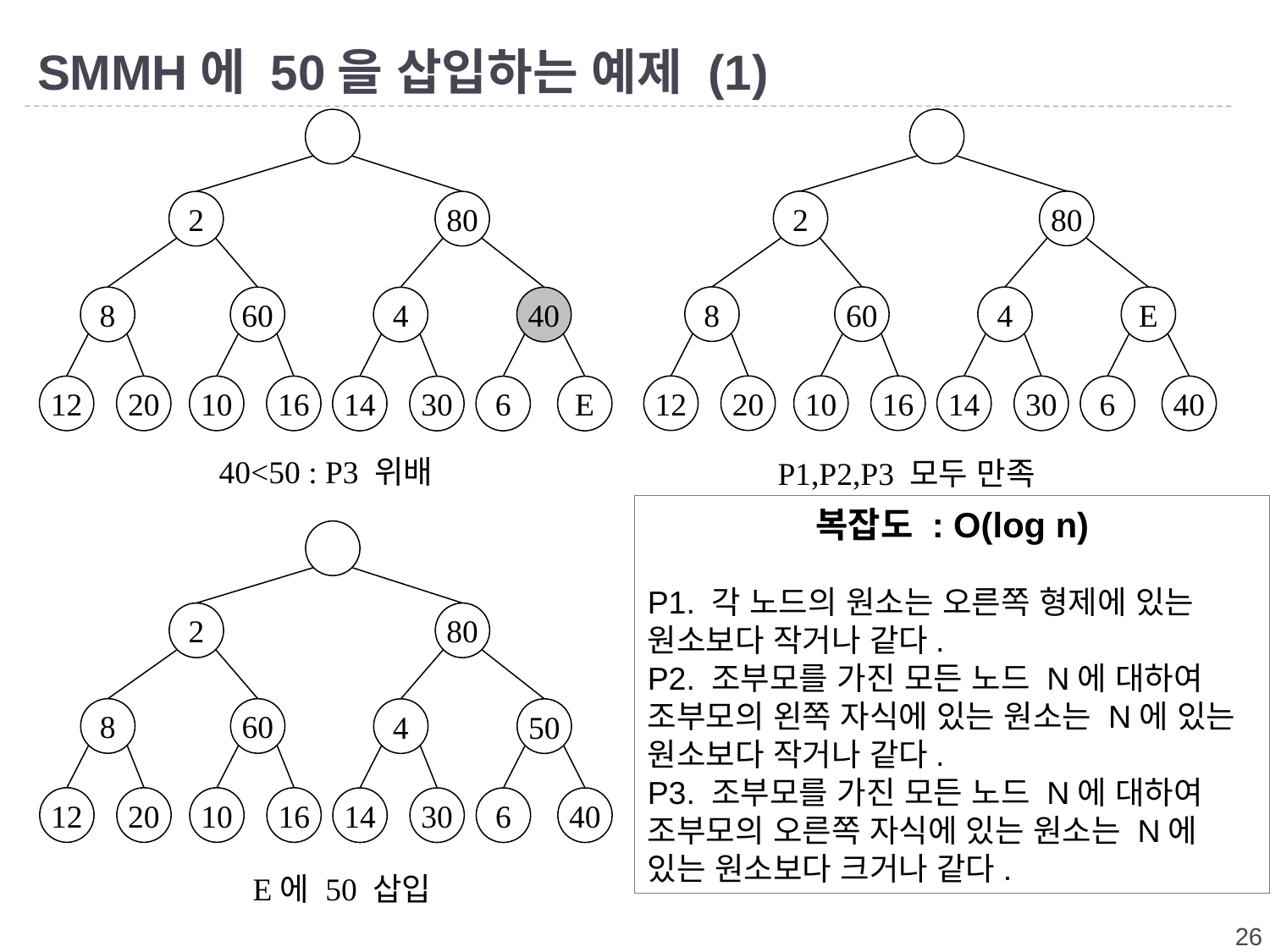

# SMMH에 50을 삽입하는 예제 (1)

2
80
8
60
4
E
12
20
10
16
14
30
6
40

2
80
8
60
4
40
12
20
10
16
14
30
6
E

40<50 : P3 위배
P1,P2,P3 모두 만족
복잡도 : O(log n)

P1. 각 노드의 원소는 오른쪽 형제에 있는 원소보다 작거나 같다.
P2. 조부모를 가진 모든 노드 N에 대하여 조부모의 왼쪽 자식에 있는 원소는 N에 있는 원소보다 작거나 같다.
P3. 조부모를 가진 모든 노드 N에 대하여 조부모의 오른쪽 자식에 있는 원소는 N에 있는 원소보다 크거나 같다.

2
80
8
60
4
50
12
20
10
16
14
30
6
40
E에 50 삽입
26